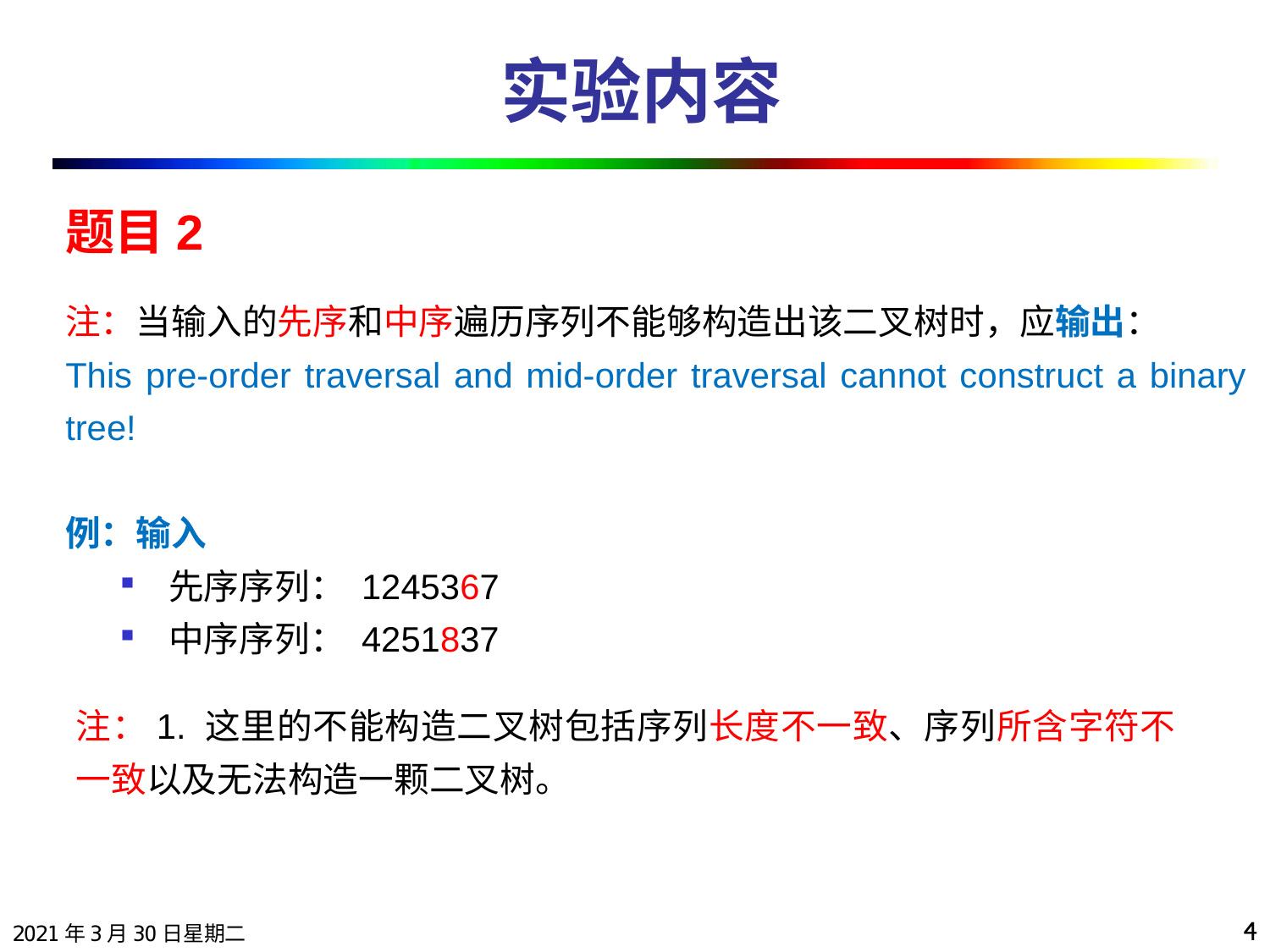

# 实验内容
题目2

注：当输入的先序和中序遍历序列不能够构造出该二叉树时，应输出：
This pre-order traversal and mid-order traversal cannot construct a binary tree!

例：输入
先序序列： 1245367
中序序列： 4251837

注：1. 这里的不能构造二叉树包括序列长度不一致、序列所含字符不一致以及无法构造一颗二叉树。
2021年3月30日星期二
4